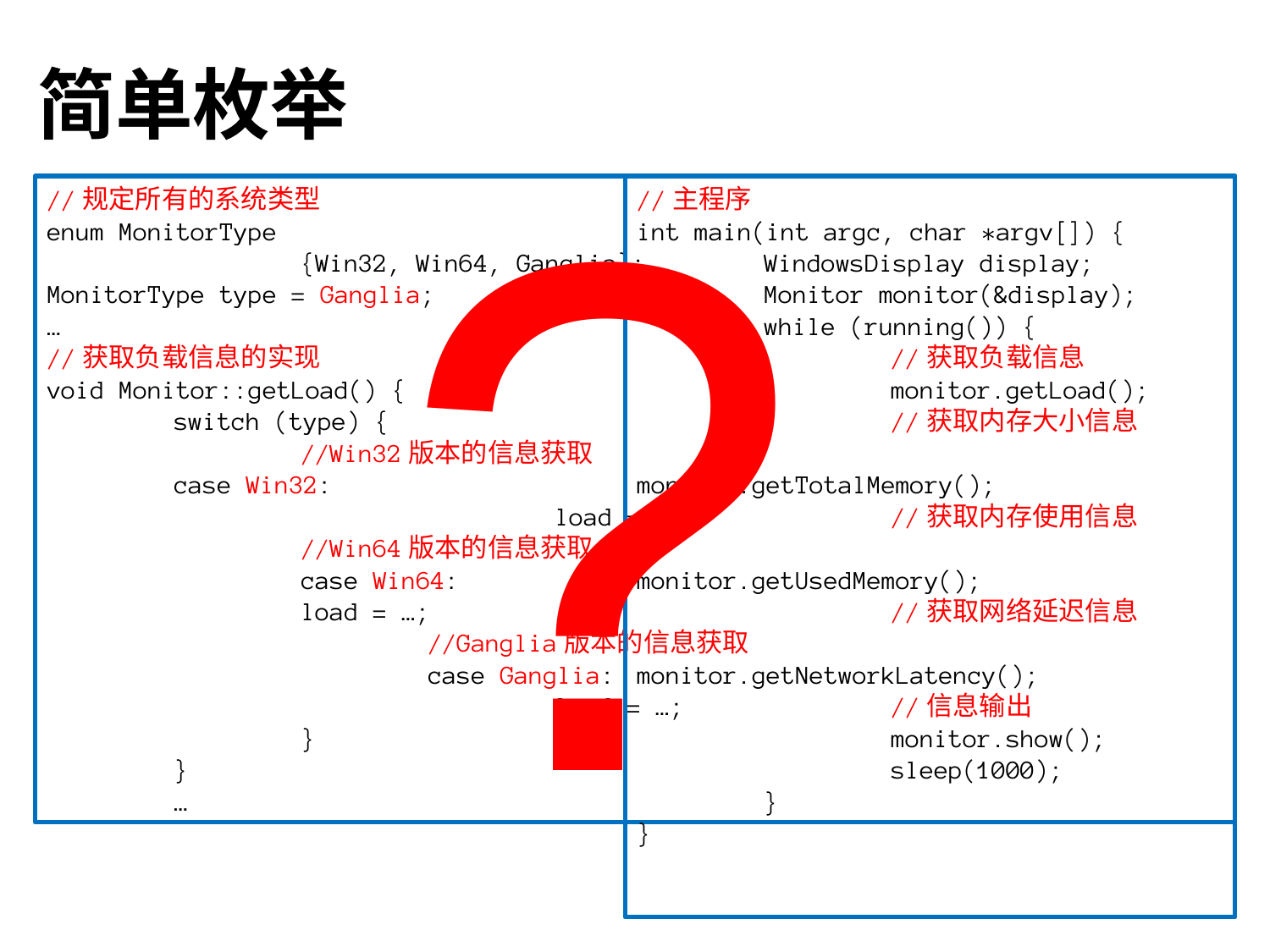

# 简单枚举
?
//规定所有的系统类型
enum MonitorType
		{Win32, Win64, Ganglia};
MonitorType type = Ganglia;
…
//获取负载信息的实现
void Monitor::getLoad() {
	switch (type) {
		//Win32版本的信息获取
case Win32:
			load = …;
		//Win64版本的信息获取
		case Win64:
	load = …;
		//Ganglia版本的信息获取
		case Ganglia:
			load = …;
	}
}
…
//主程序
int main(int argc, char *argv[]) {
	WindowsDisplay display;
	Monitor monitor(&display);
	while (running()) {
		//获取负载信息
		monitor.getLoad();
		//获取内存大小信息
		monitor.getTotalMemory();
		//获取内存使用信息
		monitor.getUsedMemory();
		//获取网络延迟信息
		monitor.getNetworkLatency();
		//信息输出
		monitor.show();
		sleep(1000);
	}
}

8